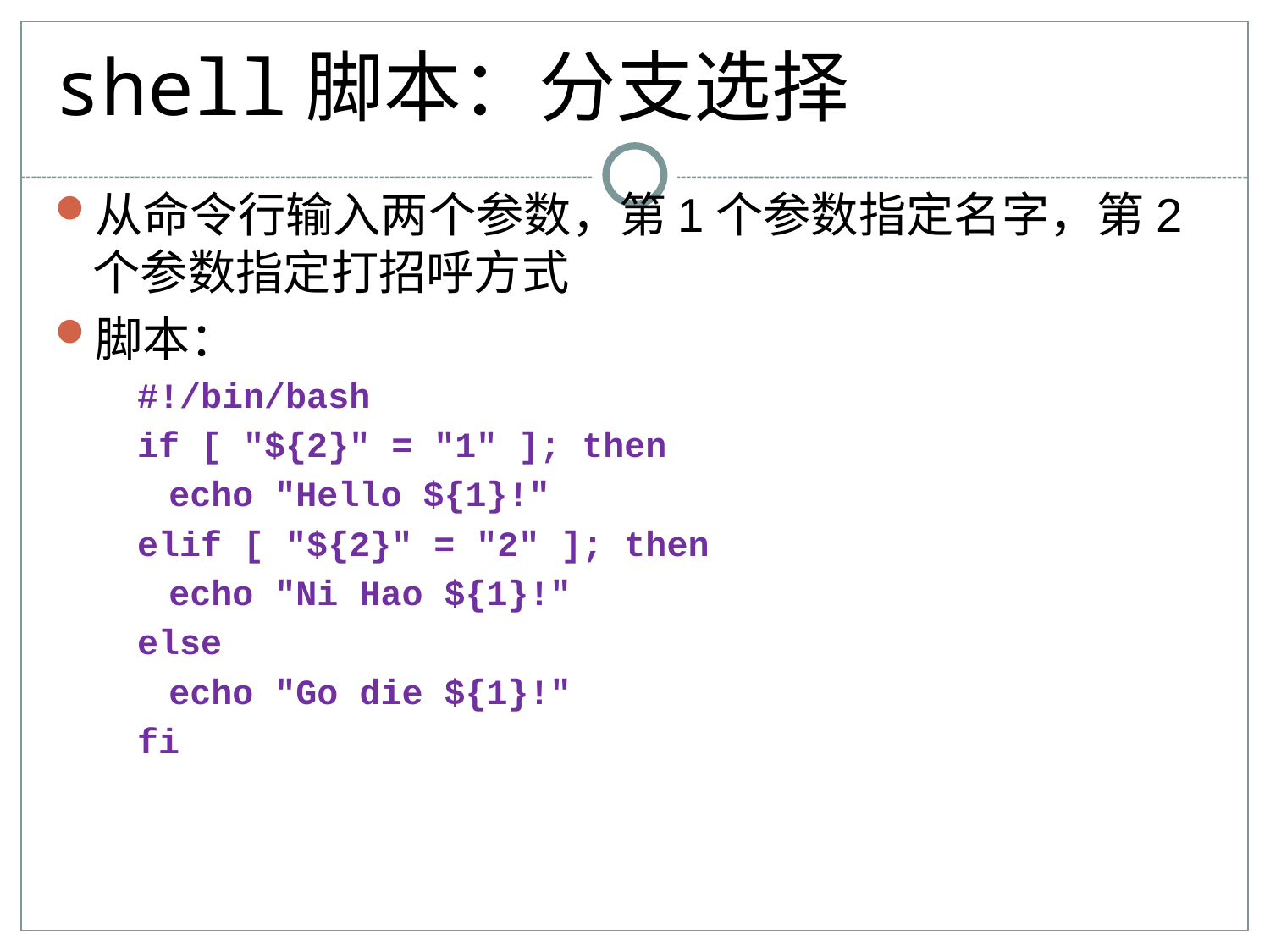

# shell脚本：分支选择
从命令行输入两个参数，第1个参数指定名字，第2个参数指定打招呼方式
脚本：
#!/bin/bash
if [ "${2}" = "1" ]; then
	echo "Hello ${1}!"
elif [ "${2}" = "2" ]; then
	echo "Ni Hao ${1}!"
else
	echo "Go die ${1}!"
fi